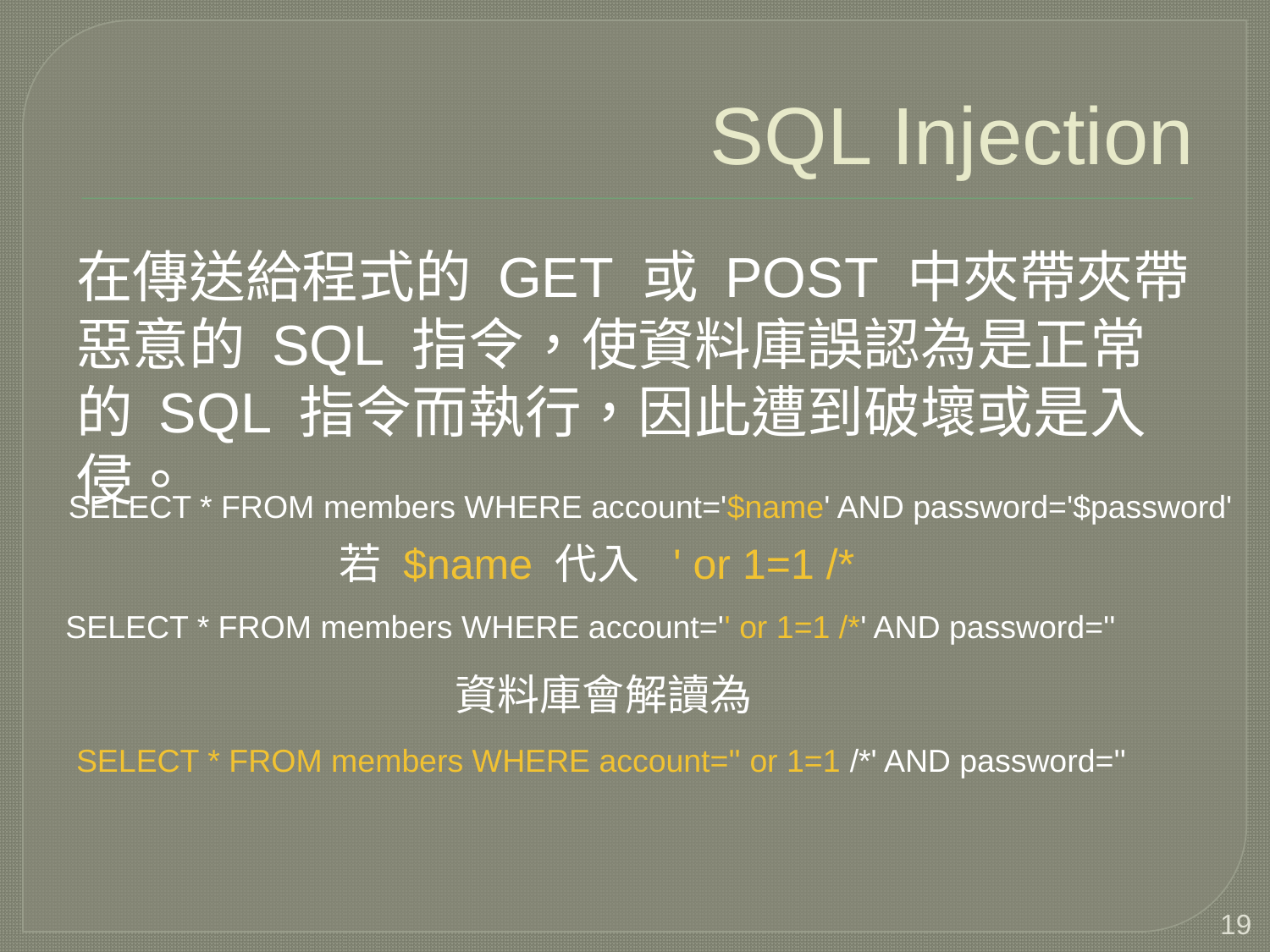

# SQL Injection
在傳送給程式的 GET 或 POST 中夾帶夾帶惡意的 SQL 指令，使資料庫誤認為是正常的 SQL 指令而執行，因此遭到破壞或是入侵。
SELECT * FROM members WHERE account='$name' AND password='$password'
若 $name 代入  ' or 1=1 /*
SELECT * FROM members WHERE account='' or 1=1 /*' AND password=''
資料庫會解讀為
SELECT * FROM members WHERE account='' or 1=1 /*' AND password=''
19